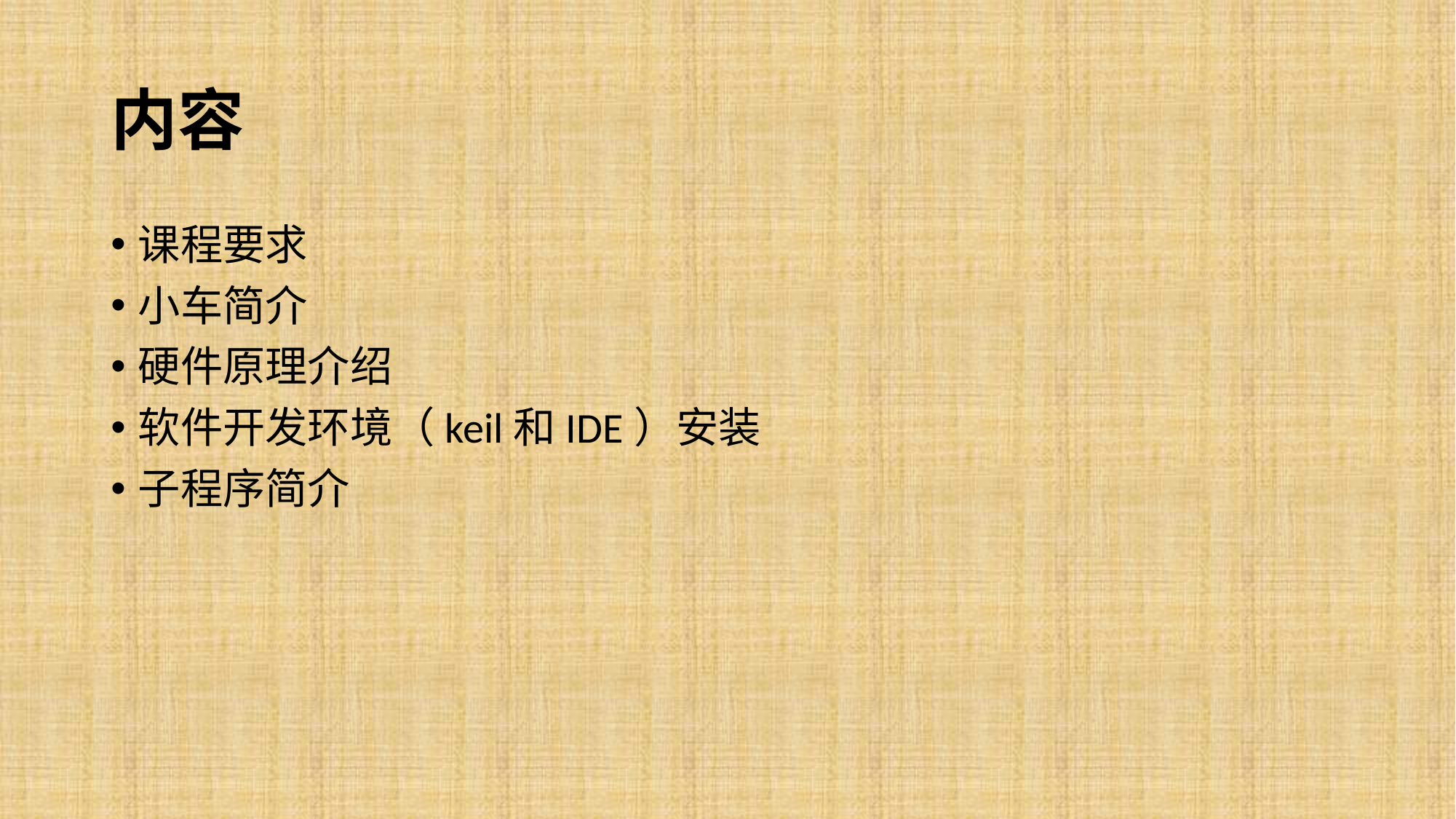

# 内容
课程要求
小车简介
硬件原理介绍
软件开发环境（keil和IDE）安装
子程序简介